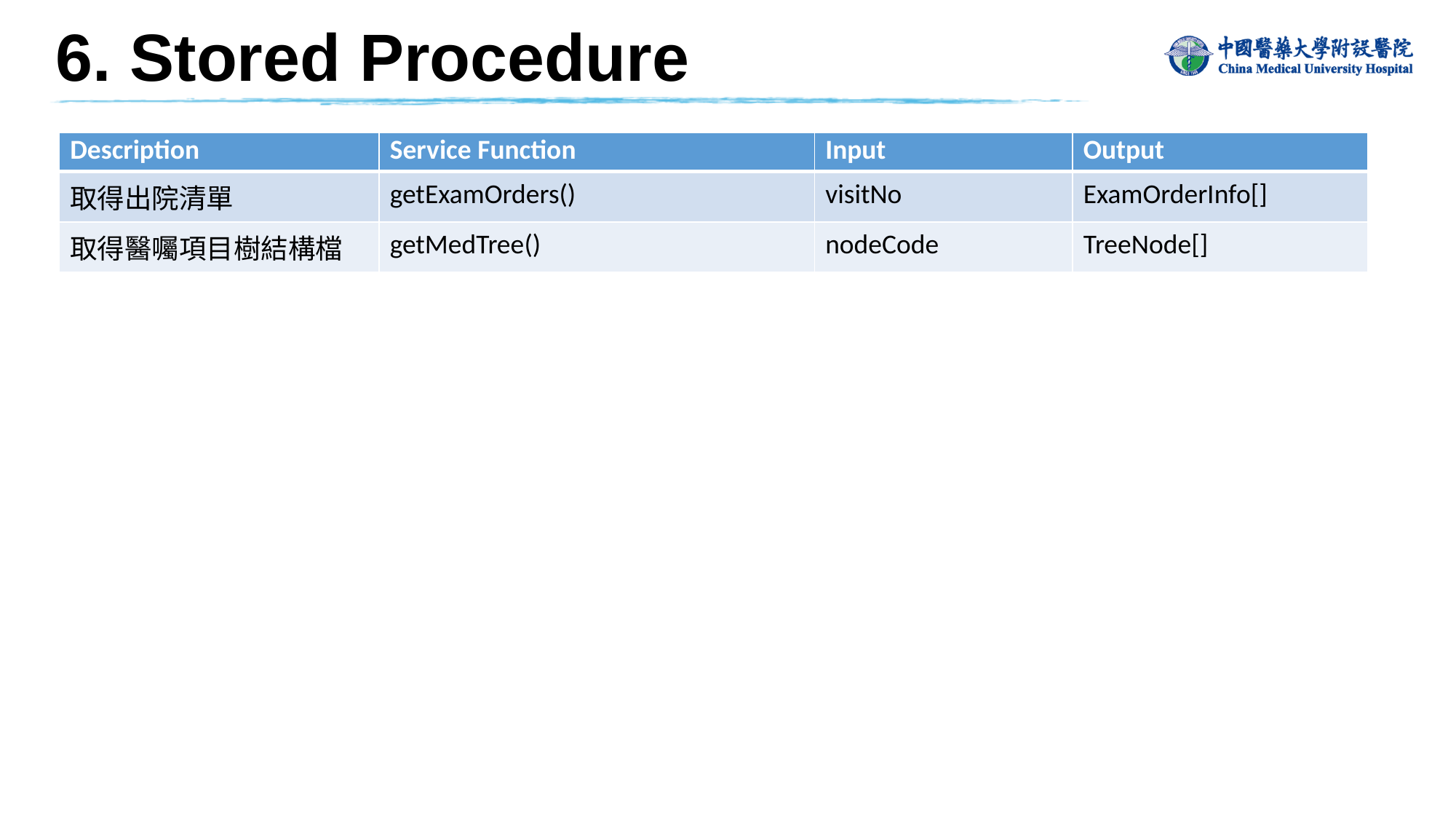

6. Stored Procedure
| Description | Service Function | Input | Output |
| --- | --- | --- | --- |
| 取得出院清單 | getExamOrders() | visitNo | ExamOrderInfo[] |
| 取得醫囑項目樹結構檔 | getMedTree() | nodeCode | TreeNode[] |